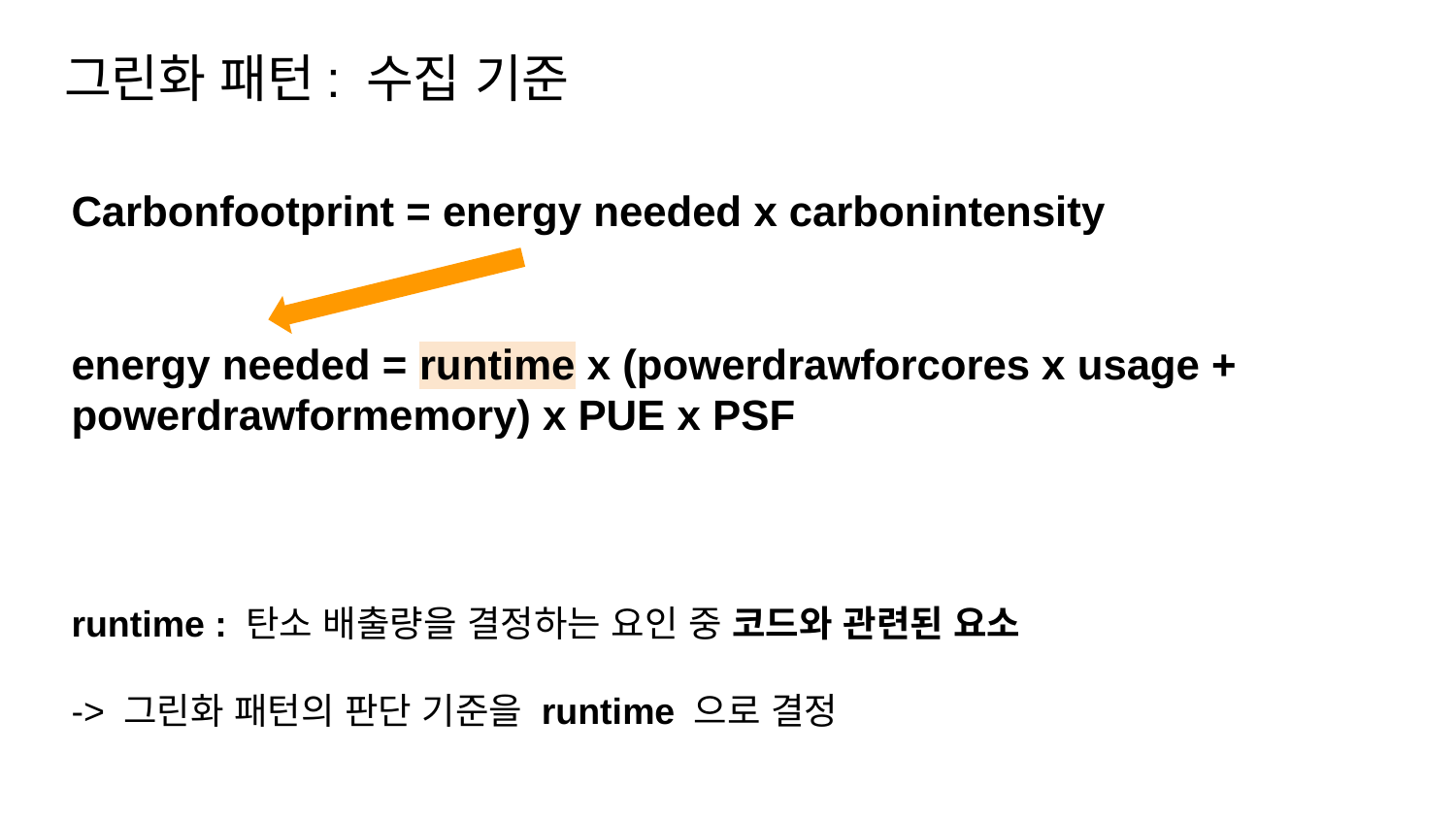

# 그린화 패턴: 수집 기준
Carbonfootprint = energy needed x carbonintensity

energy needed = runtime x (powerdrawforcores x usage + powerdrawformemory) x PUE x PSF

runtime : 탄소 배출량을 결정하는 요인 중 코드와 관련된 요소

-> 그린화 패턴의 판단 기준을 runtime 으로 결정